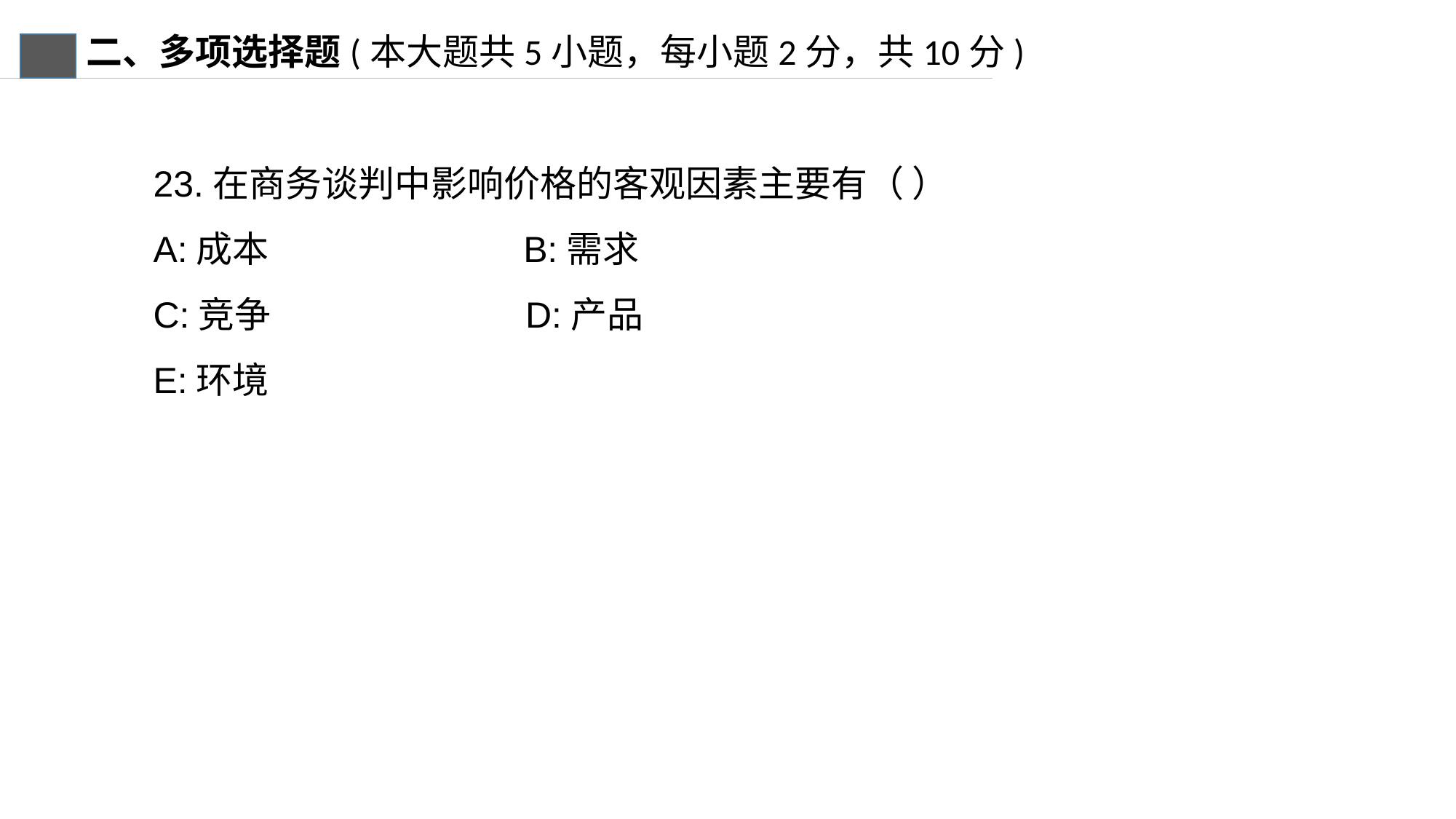

二、多项选择题(本大题共5小题，每小题2分，共10分)

23.在商务谈判中影响价格的客观因素主要有（ ）
A:成本                              B:需求
C:竞争                              D:产品
E:环境